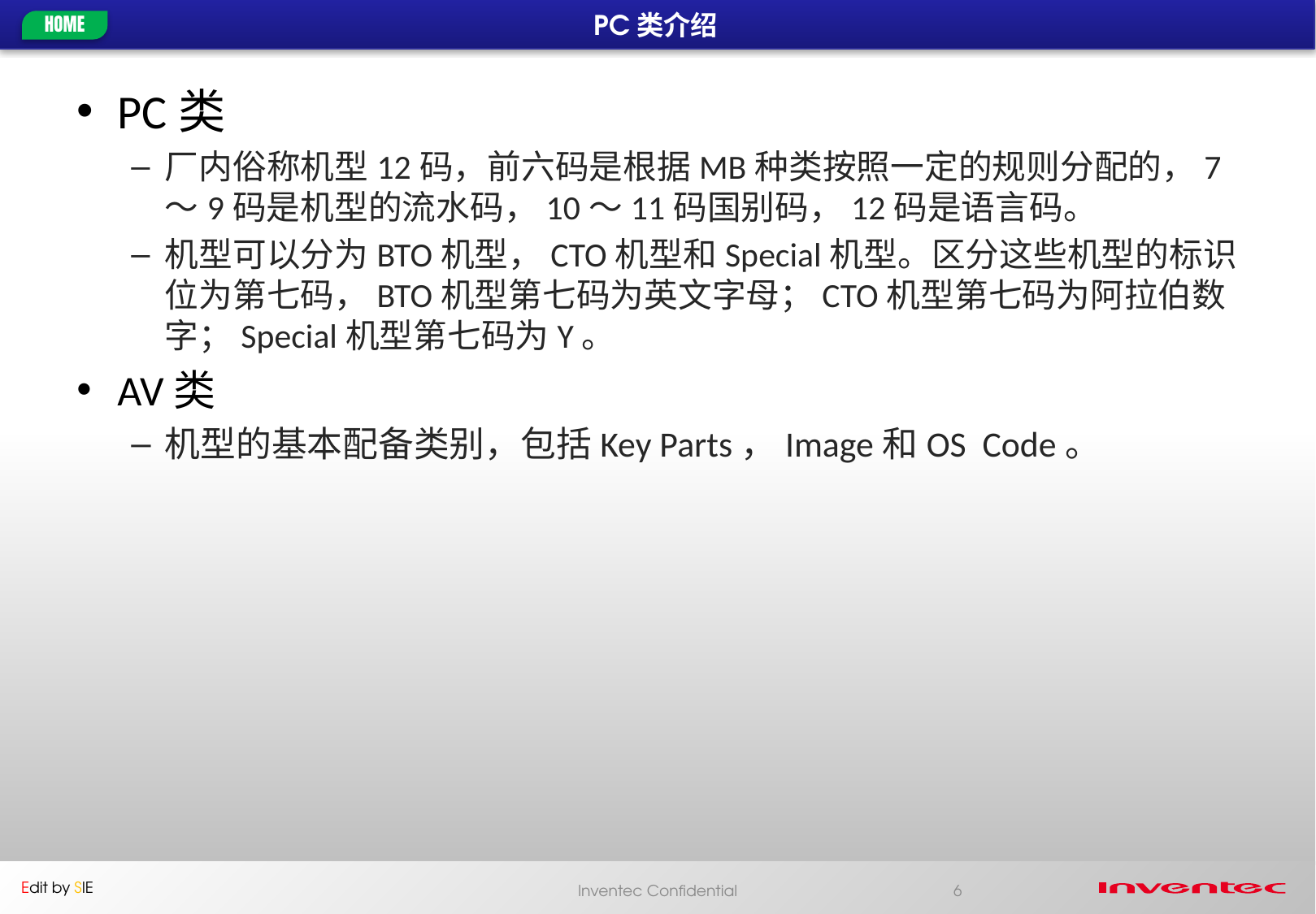

# PC类介绍
PC类
厂内俗称机型12码，前六码是根据MB种类按照一定的规则分配的，7～9码是机型的流水码，10～11码国别码，12码是语言码。
机型可以分为BTO机型，CTO机型和Special机型。区分这些机型的标识位为第七码，BTO机型第七码为英文字母；CTO机型第七码为阿拉伯数字；Special机型第七码为Y。
AV类
机型的基本配备类别，包括Key Parts，Image和OS  Code。

Inventec Confidential
6